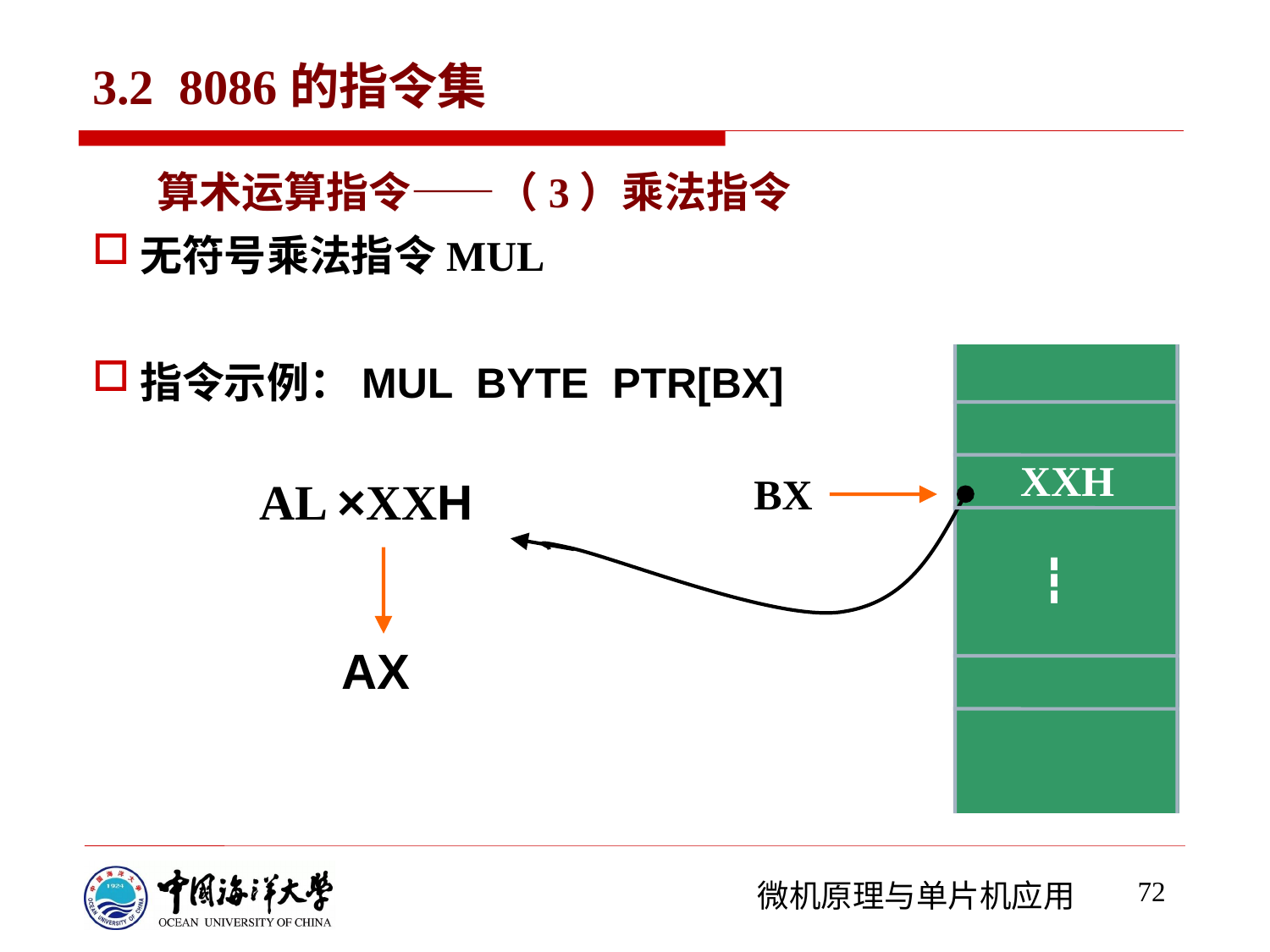

# 3.2  8086的指令集
算术运算指令——（3）乘法指令
无符号乘法指令MUL

指令示例：MUL  BYTE  PTR[BX]

XXH

BX
AL ×XXH

┇

AX

72